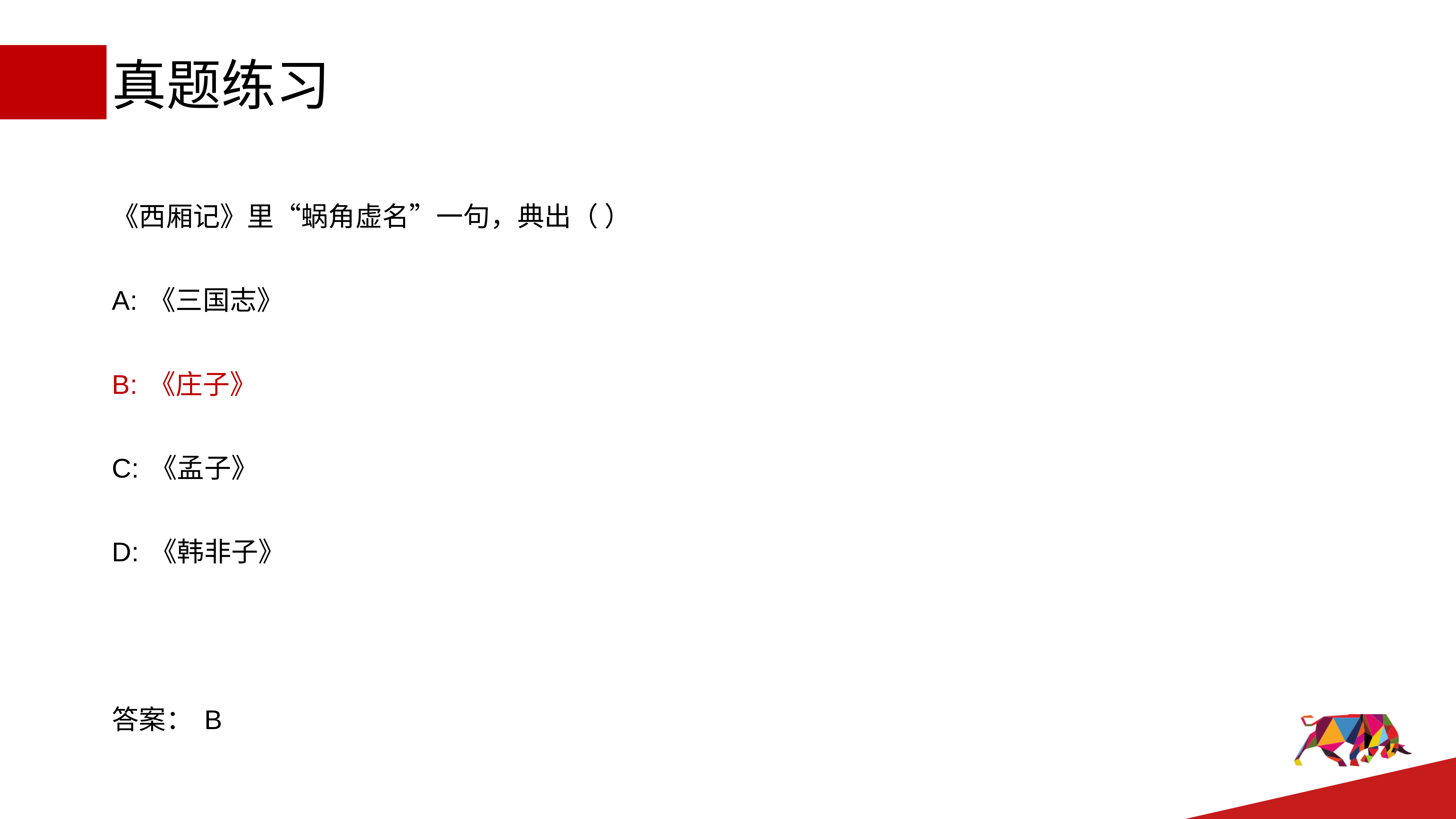

# 真题练习
《西厢记》里“蜗角虚名”一句，典出（ ）
A:《三国志》
B:《庄子》
C:《孟子》
D:《韩非子》

答案：B